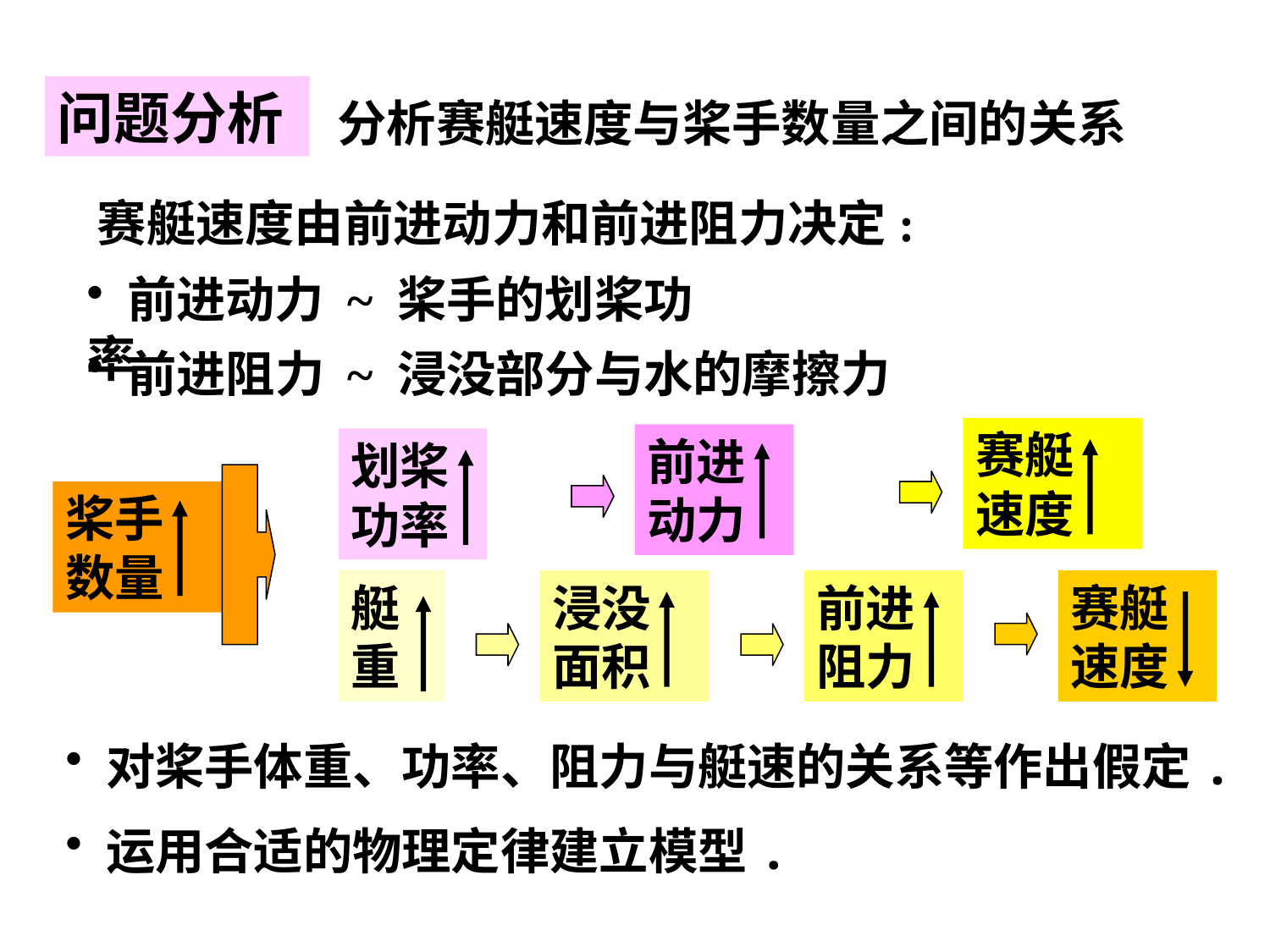

问题分析
分析赛艇速度与桨手数量之间的关系
赛艇速度由前进动力和前进阻力决定:
 前进动力 ~ 桨手的划桨功率
 前进阻力 ~ 浸没部分与水的摩擦力
赛艇
速度

前进
动力

划桨
功率

桨手数量

艇
重

浸没
面积

前进
阻力

赛艇
速度

 对桨手体重、功率、阻力与艇速的关系等作出假定.
 运用合适的物理定律建立模型.